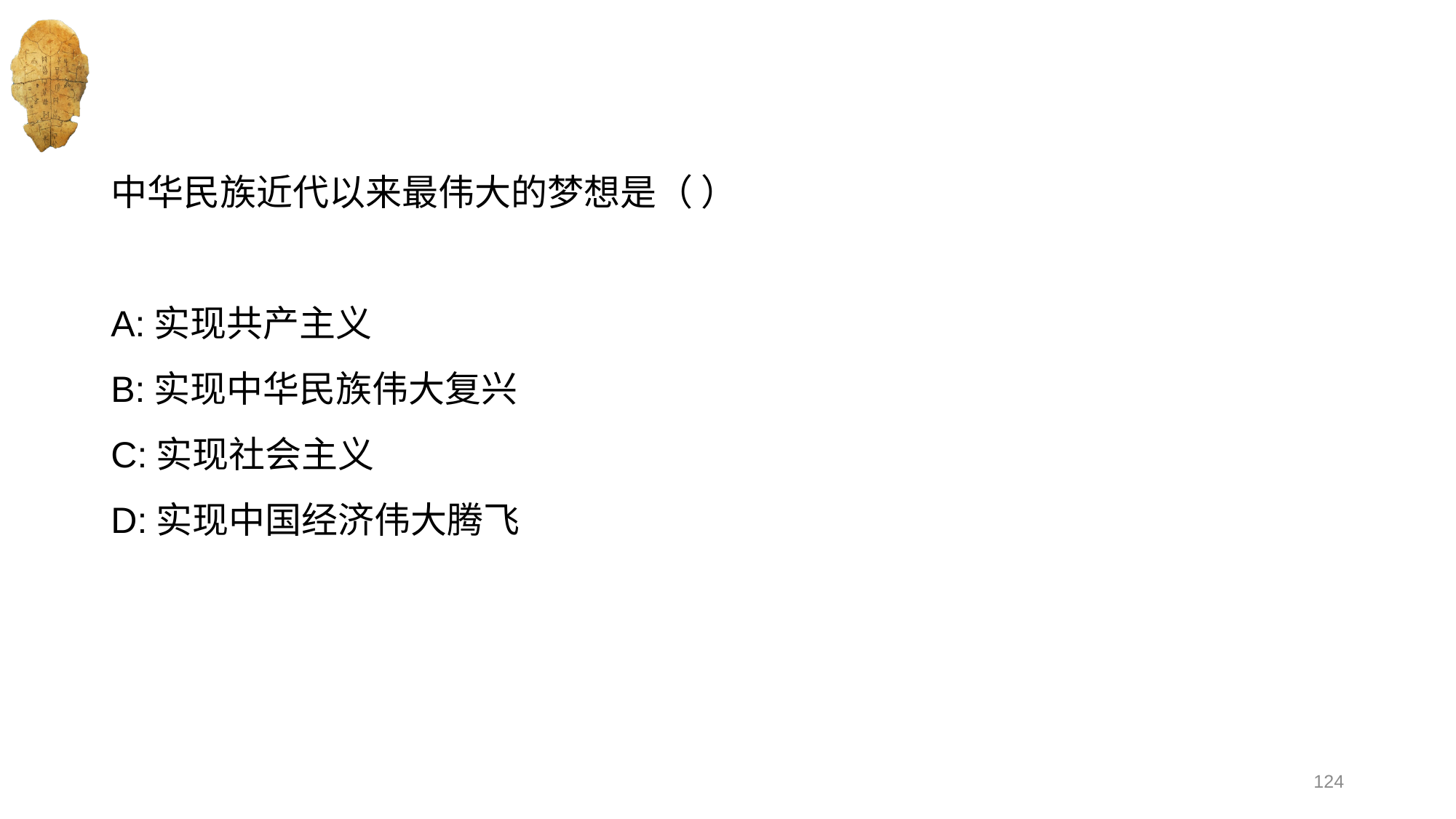

#
中华民族近代以来最伟大的梦想是（ ）

A:实现共产主义
B:实现中华民族伟大复兴
C:实现社会主义
D:实现中国经济伟大腾飞

124